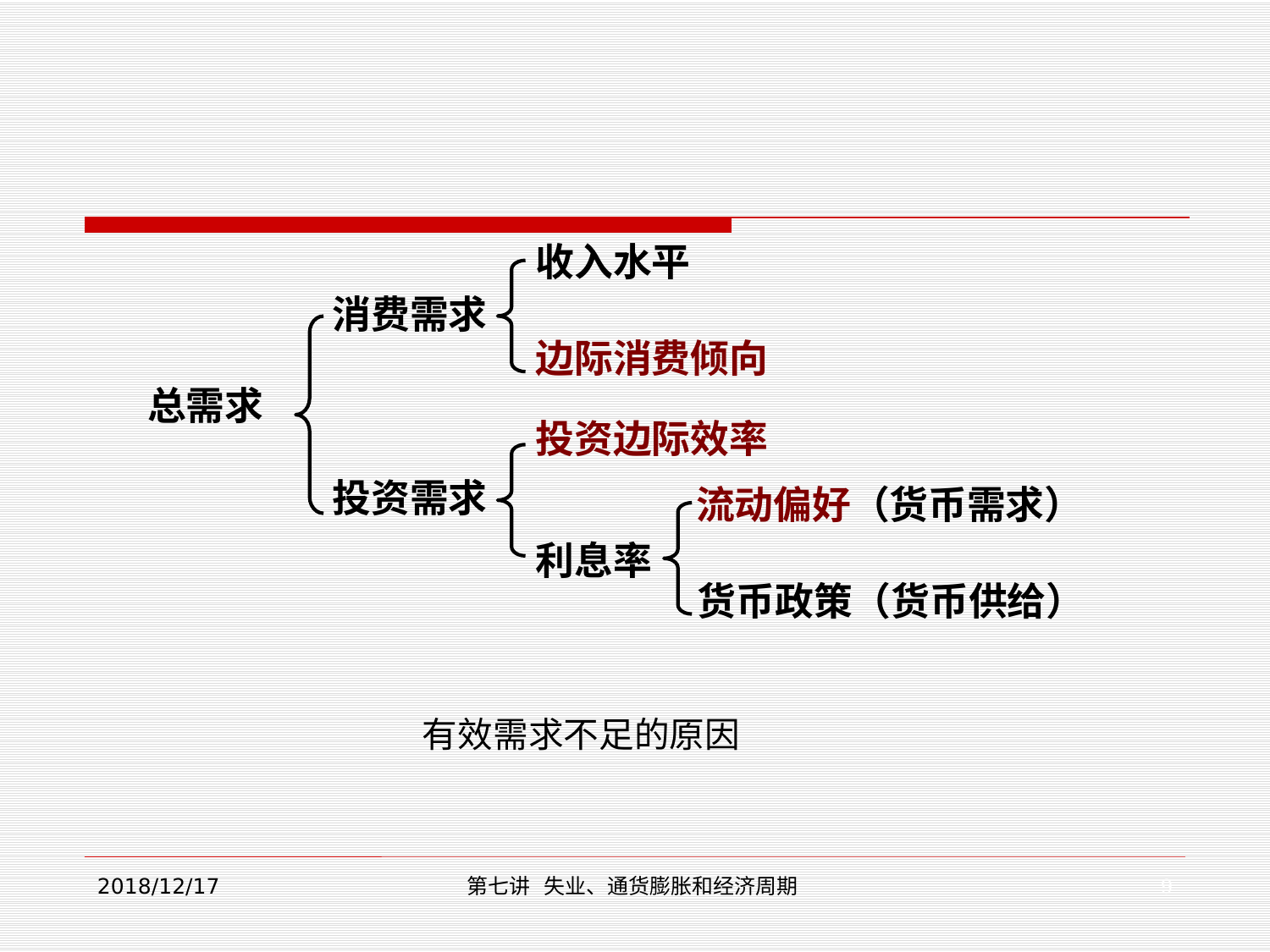

收入水平

消费需求

边际消费倾向
总需求
投资边际效率

投资需求
流动偏好（货币需求）

利息率
货币政策（货币供给）
有效需求不足的原因
9
2018/12/17
第七讲   失业、通货膨胀和经济周期